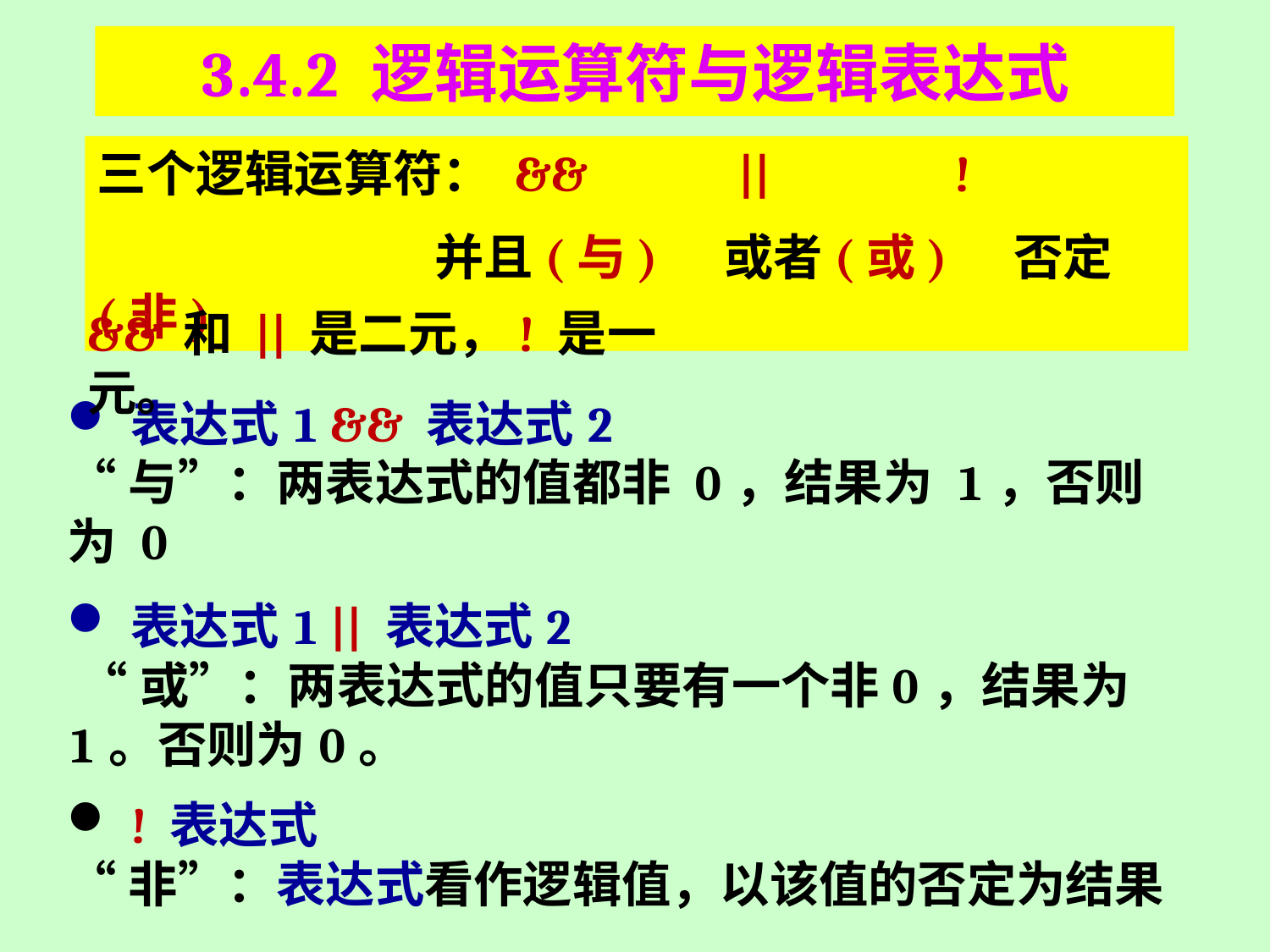

# 3.4.2 逻辑运算符与逻辑表达式
三个逻辑运算符： &&              ||                 !
                             并且(与)     或者(或)     否定(非)
&& 和 || 是二元，! 是一元。
表达式1 && 表达式2
“与”：两表达式的值都非 0，结果为 1，否则为 0
表达式1 || 表达式2
 “或”：两表达式的值只要有一个非0，结果为1。否则为0。
! 表达式
“非”：表达式看作逻辑值，以该值的否定为结果
57